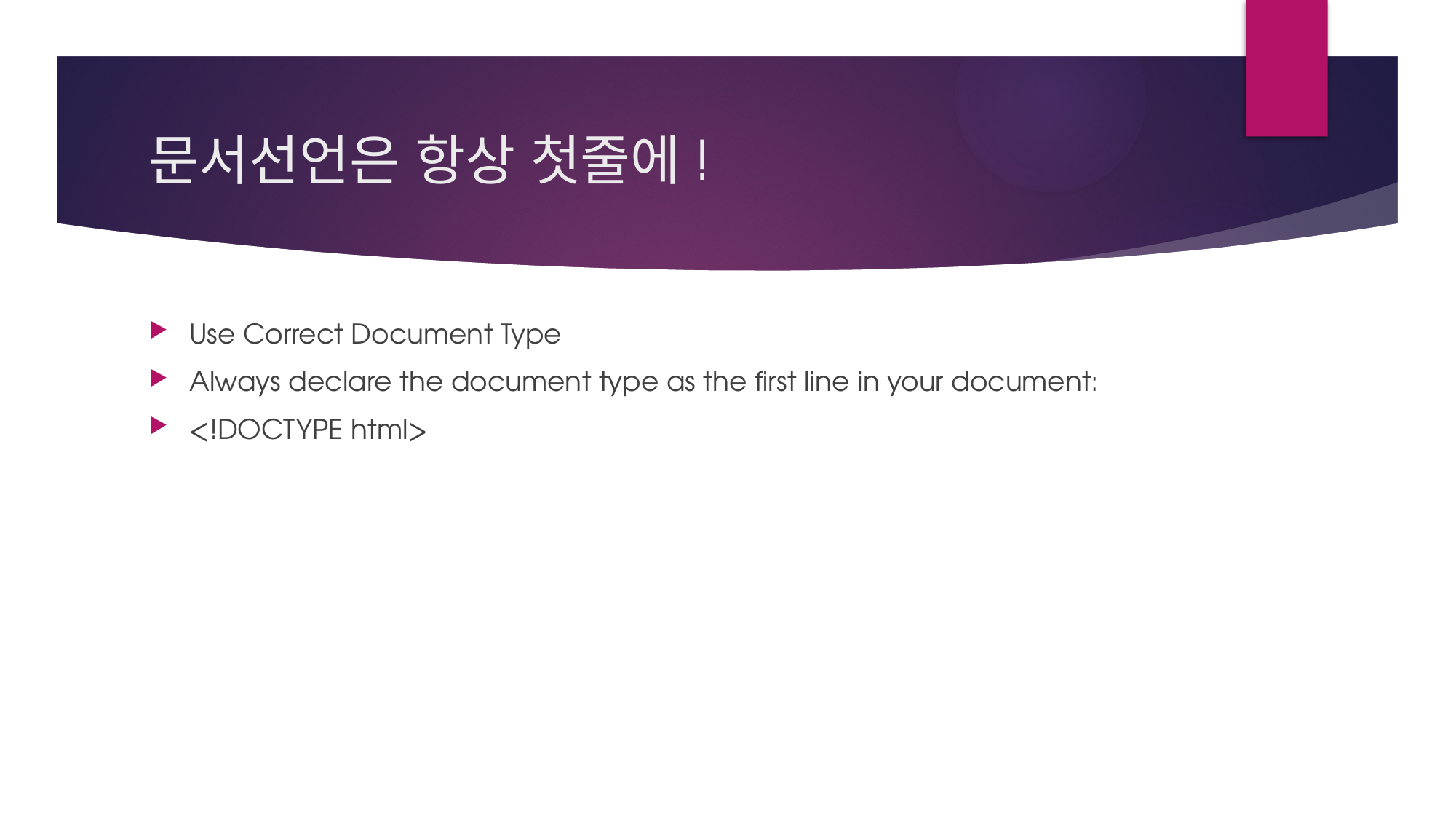

# 문서선언은 항상 첫줄에!
Use Correct Document Type
Always declare the document type as the first line in your document:
<!DOCTYPE html>